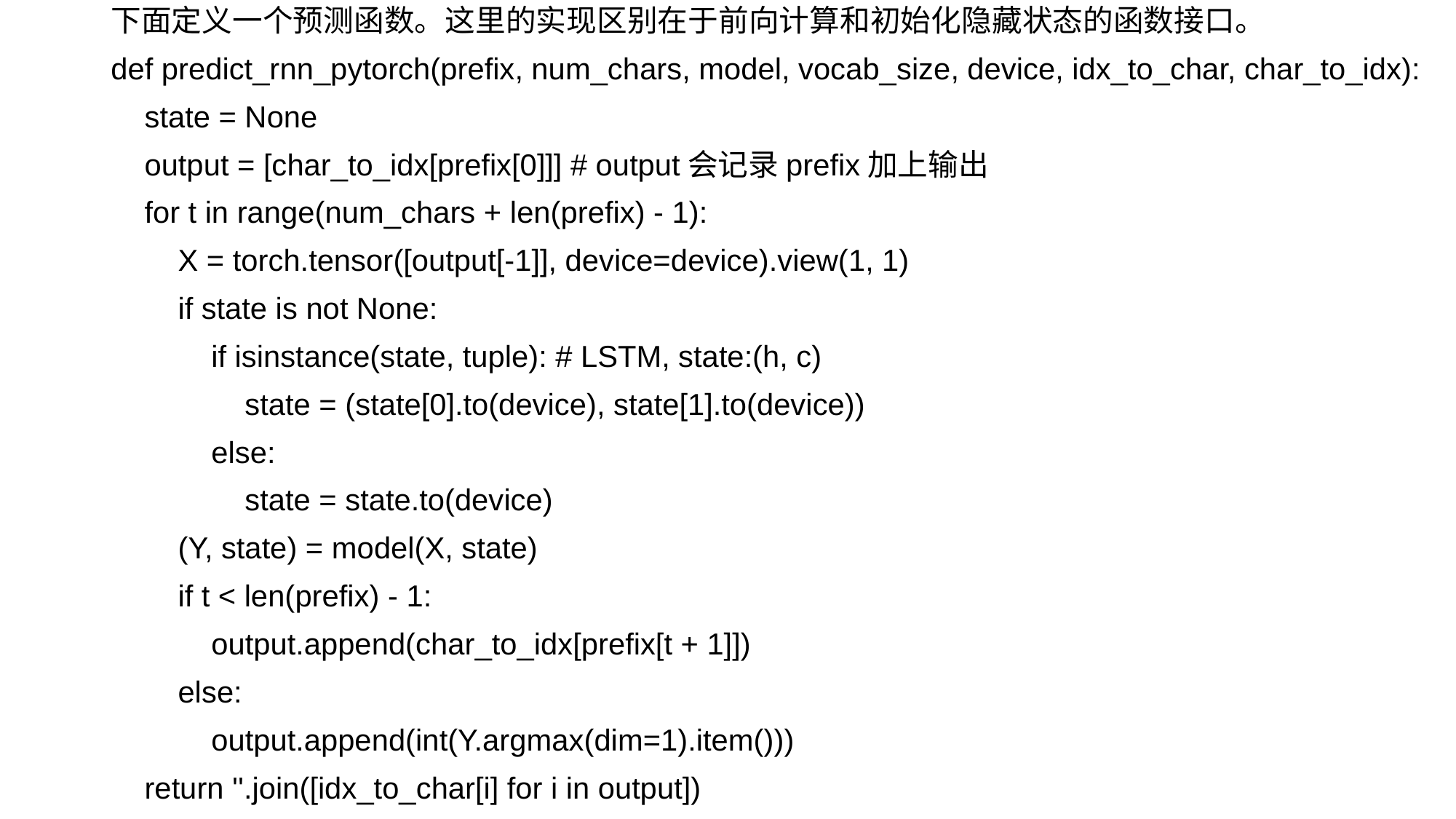

下面定义一个预测函数。这里的实现区别在于前向计算和初始化隐藏状态的函数接口。
def predict_rnn_pytorch(prefix, num_chars, model, vocab_size, device, idx_to_char, char_to_idx):
    state = None
    output = [char_to_idx[prefix[0]]] # output会记录prefix加上输出
    for t in range(num_chars + len(prefix) - 1):
        X = torch.tensor([output[-1]], device=device).view(1, 1)
        if state is not None:
            if isinstance(state, tuple): # LSTM, state:(h, c)
                state = (state[0].to(device), state[1].to(device))
            else:
                state = state.to(device)
        (Y, state) = model(X, state)
        if t < len(prefix) - 1:
            output.append(char_to_idx[prefix[t + 1]])
        else:
            output.append(int(Y.argmax(dim=1).item()))
    return ''.join([idx_to_char[i] for i in output])